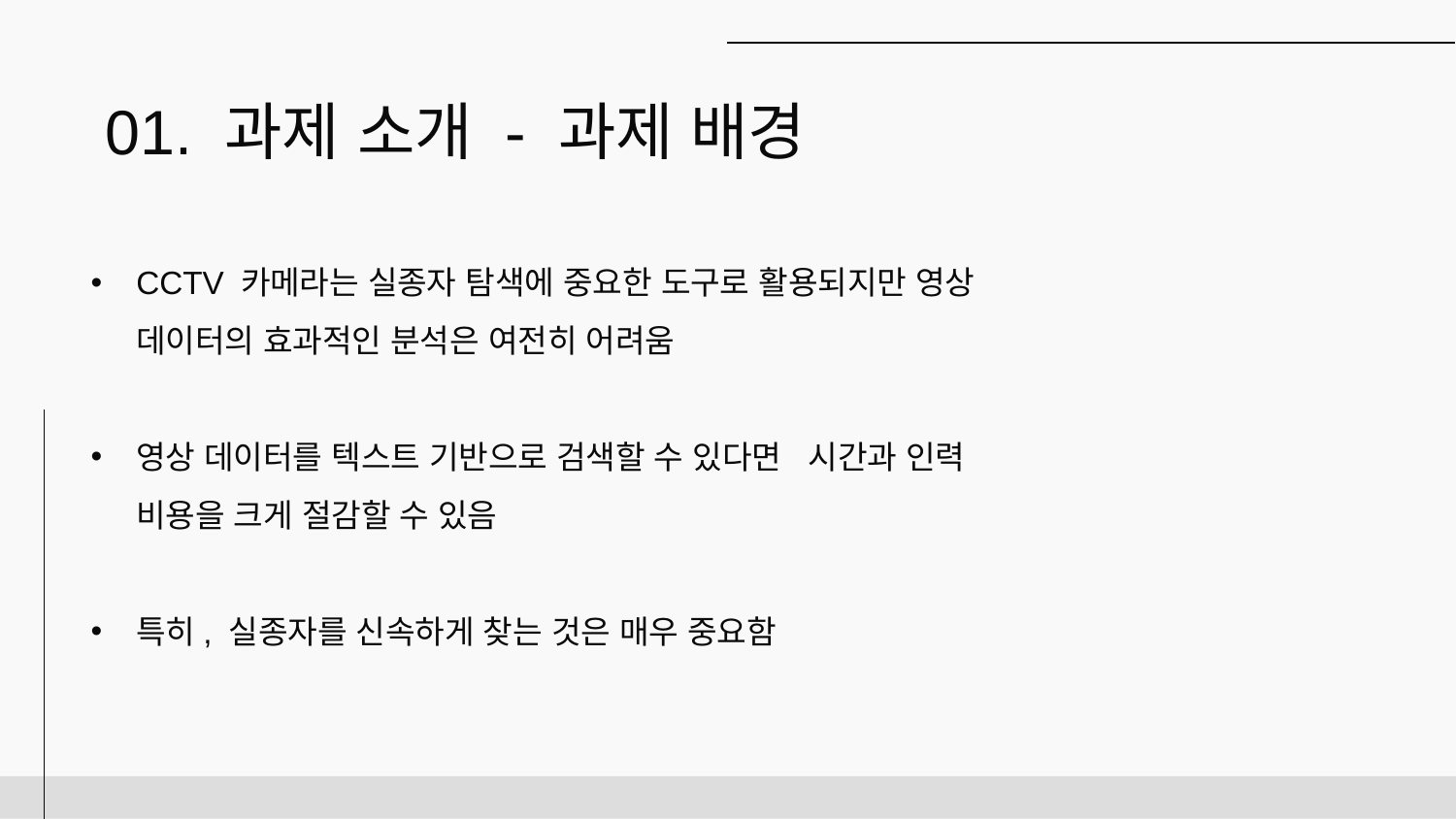

# 01. 과제 소개 - 과제 배경
CCTV 카메라는 실종자 탐색에 중요한 도구로 활용되지만 영상 데이터의 효과적인 분석은 여전히 어려움

영상 데이터를 텍스트 기반으로 검색할 수 있다면   시간과 인력 비용을 크게 절감할 수 있음

특히, 실종자를 신속하게 찾는 것은 매우 중요함